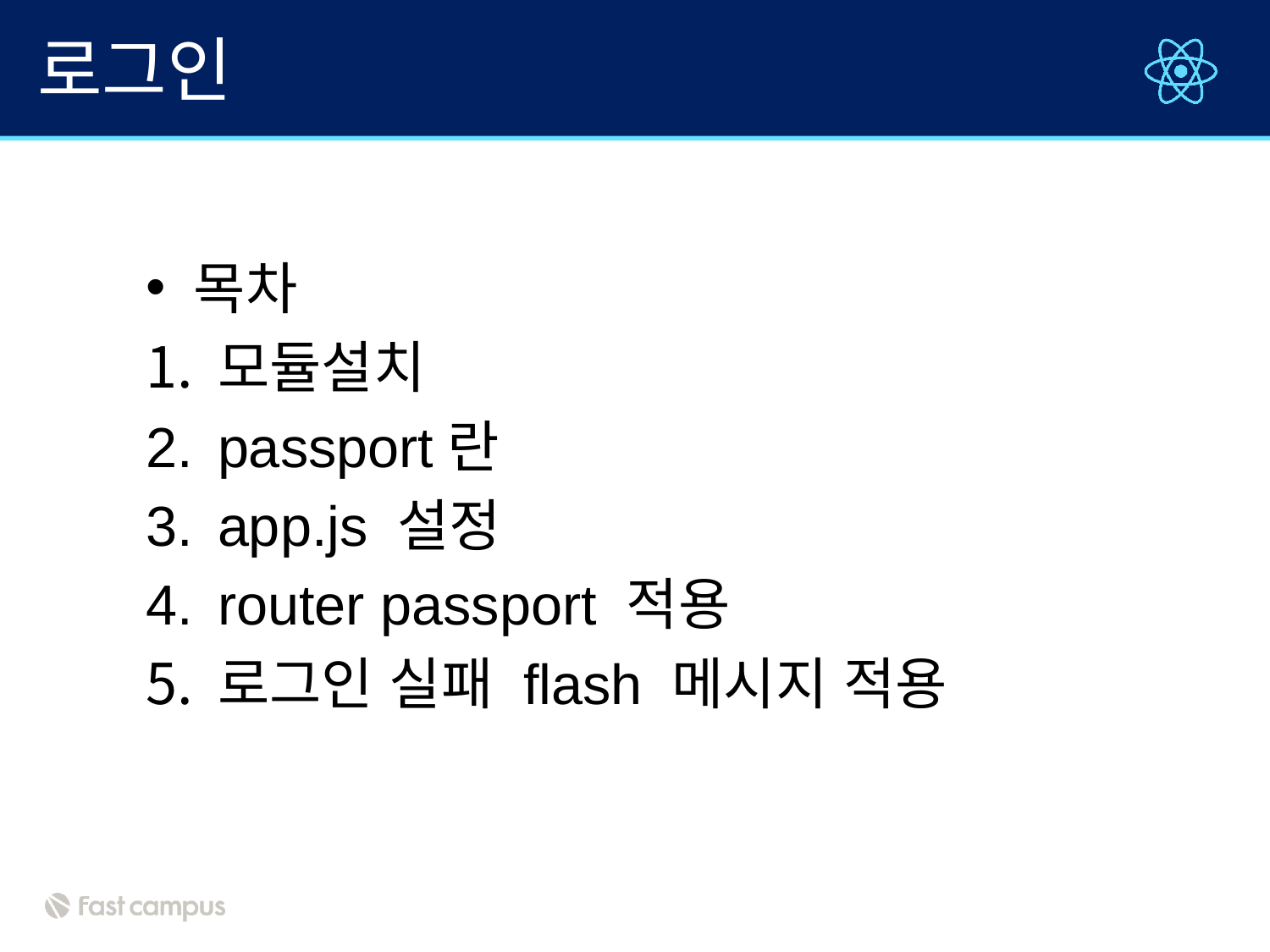

# 로그인
목차
모듈설치
passport란
app.js 설정
router passport 적용
로그인 실패 flash 메시지 적용